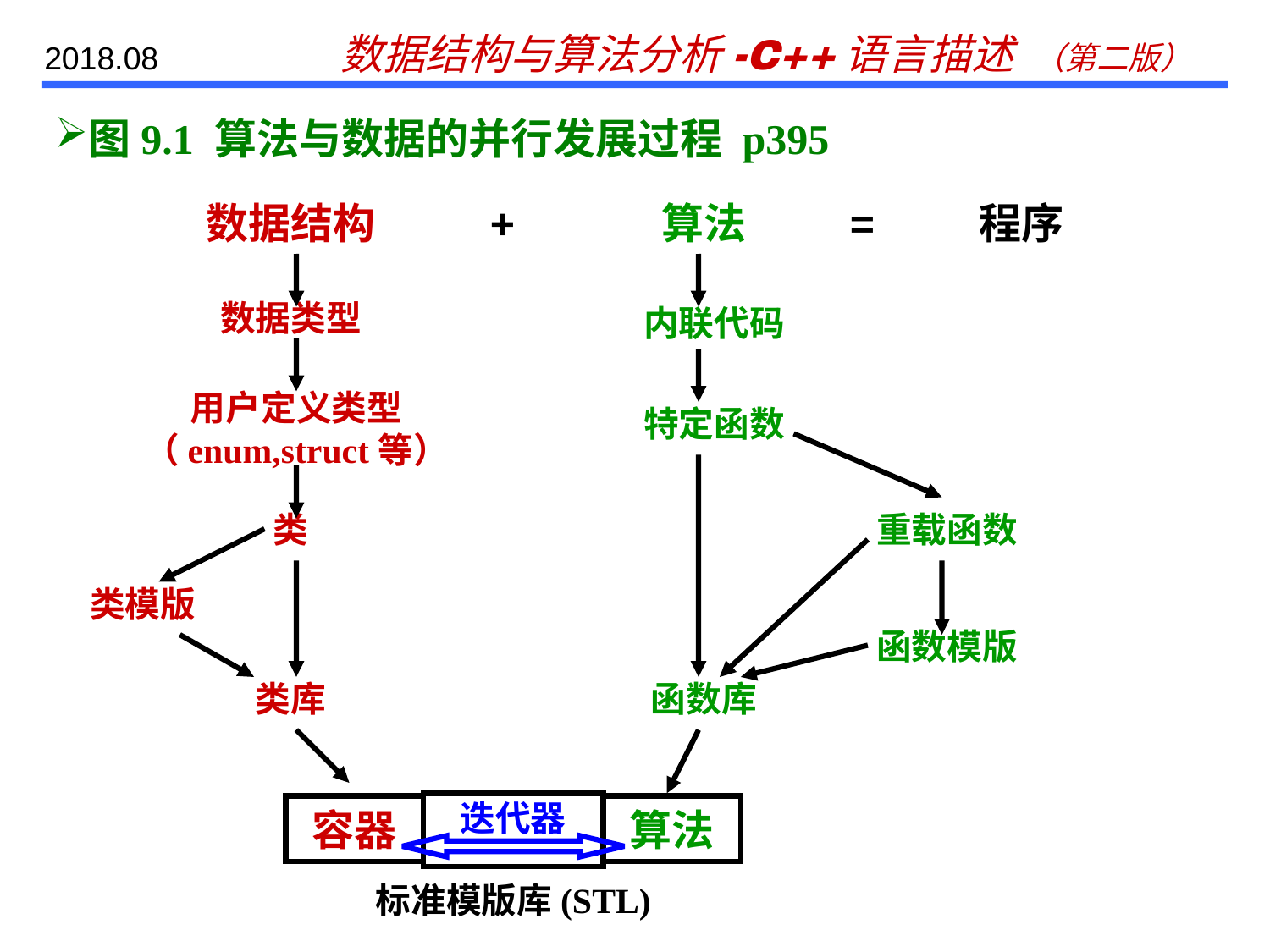

图9.1 算法与数据的并行发展过程 p395
数据结构
+
算法
=
程序

数据类型
内联代码

用户定义类型
（enum,struct等）
特定函数

类
重载函数

类模版
函数模版

类库
函数库

容器
迭代器
算法

标准模版库(STL)